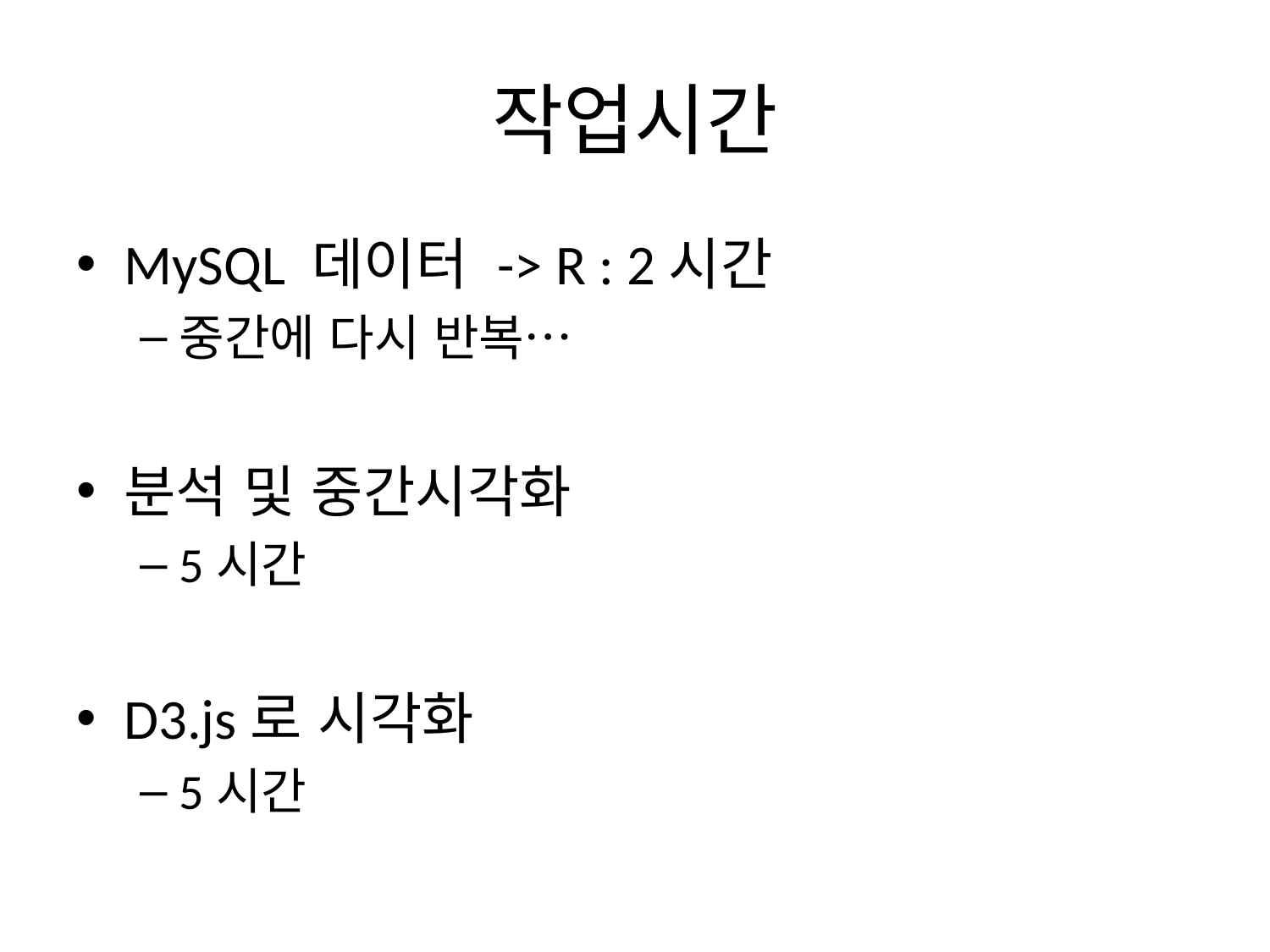

# 작업시간
MySQL 데이터 -> R : 2시간
중간에 다시 반복…

분석 및 중간시각화
5시간

D3.js로 시각화
5시간